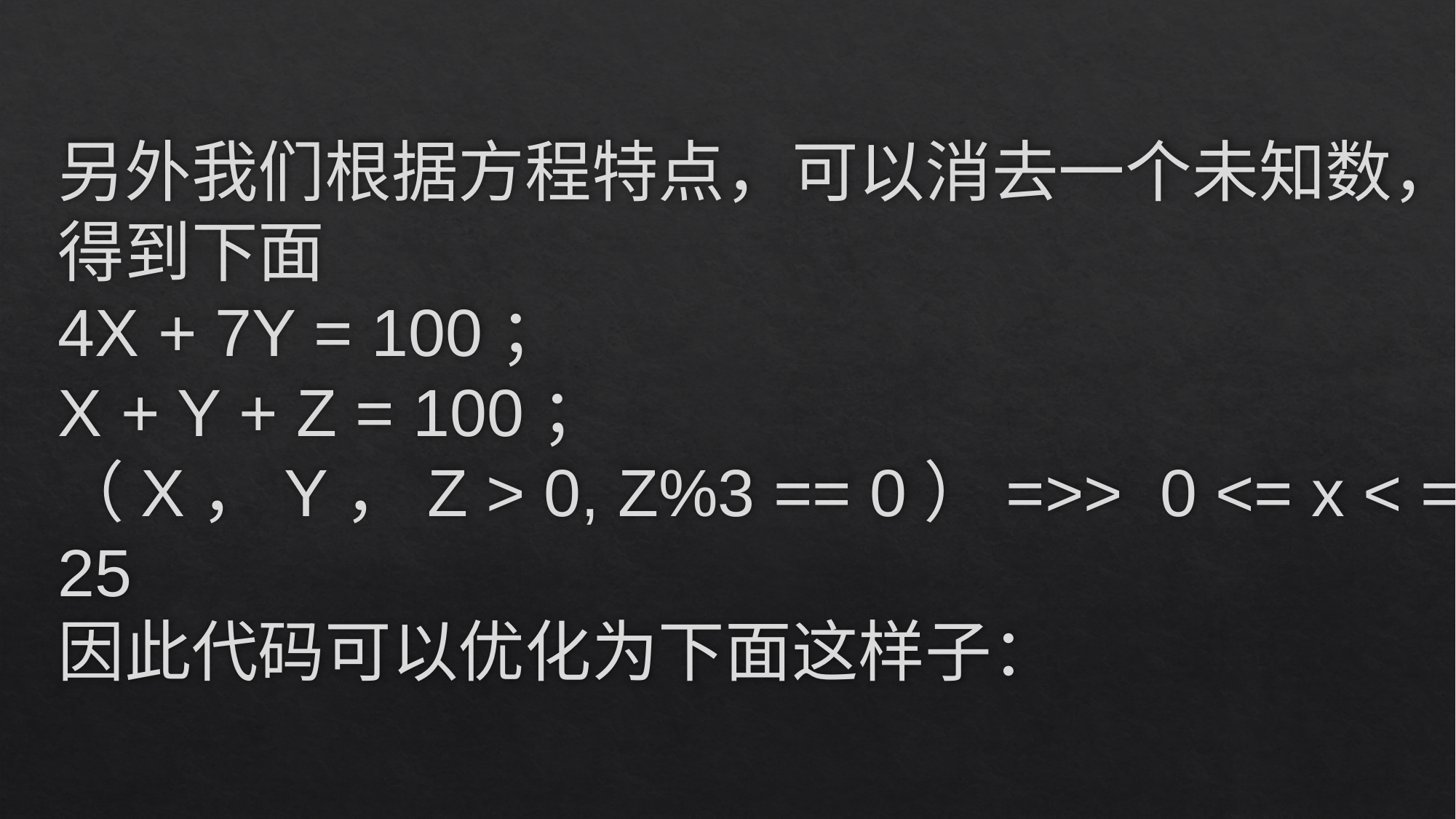

# 另外我们根据方程特点，可以消去一个未知数， 得到下面 4X + 7Y = 100； X + Y + Z = 100； （X，Y，Z > 0, Z%3 == 0）=>>  0 <= x < = 25 因此代码可以优化为下面这样子：